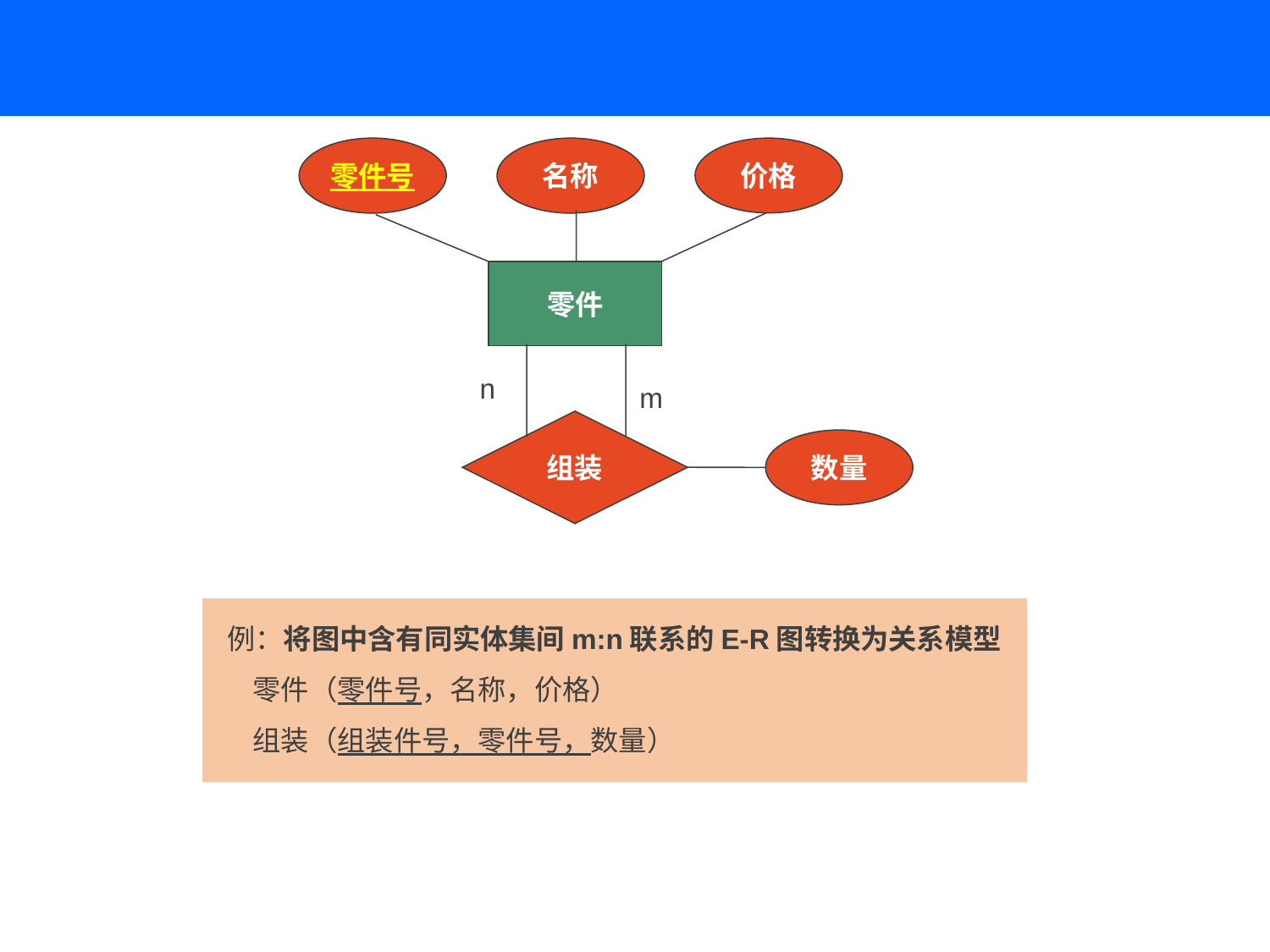

零件号
名称
价格

零件

n
m
组装
数量

例：将图中含有同实体集间m:n联系的E-R图转换为关系模型
   零件（零件号，名称，价格）
   组装（组装件号，零件号，数量）